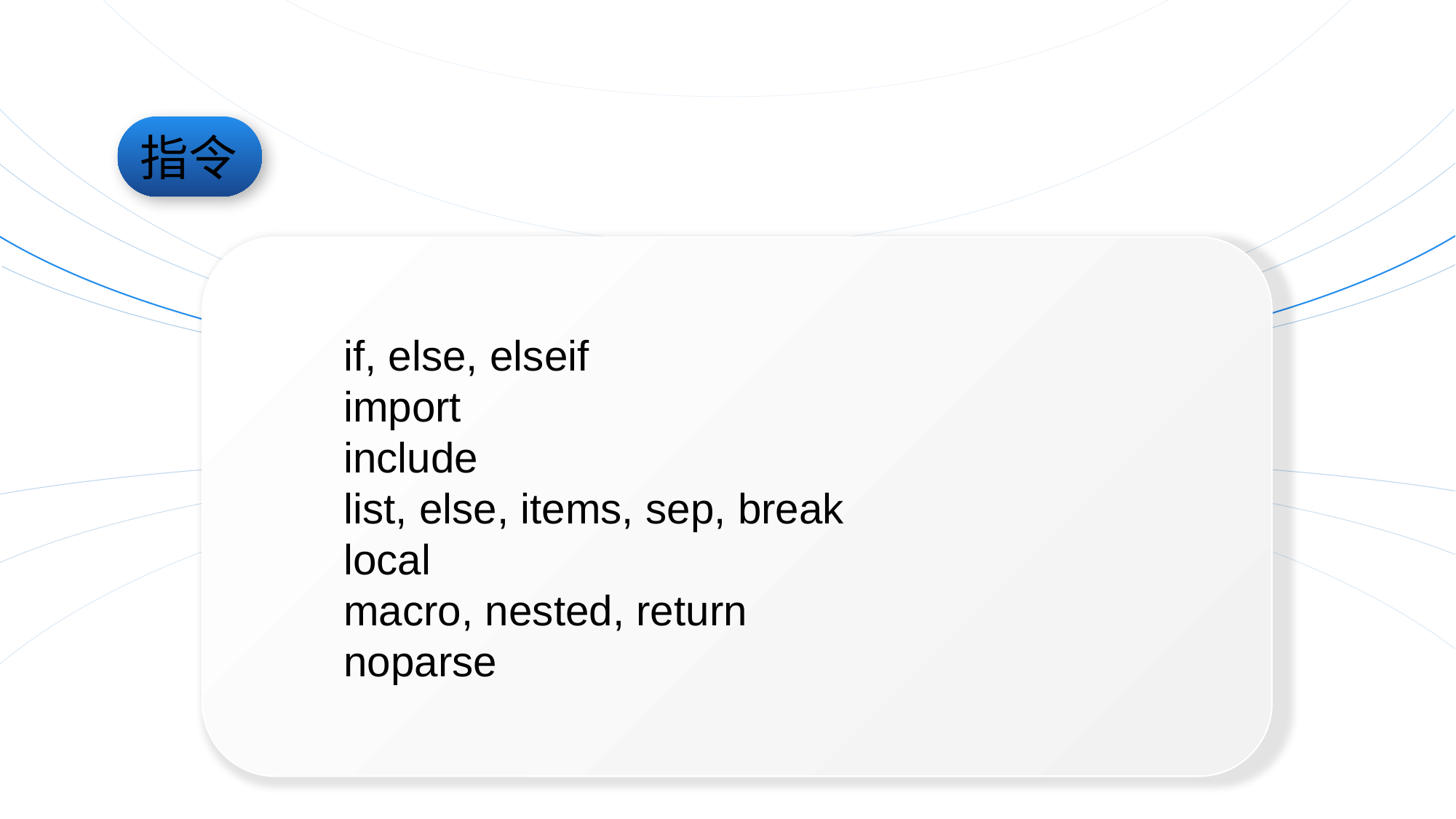

指令
	if, else, elseif
	import
	include
	list, else, items, sep, break
	local
	macro, nested, return
	noparse